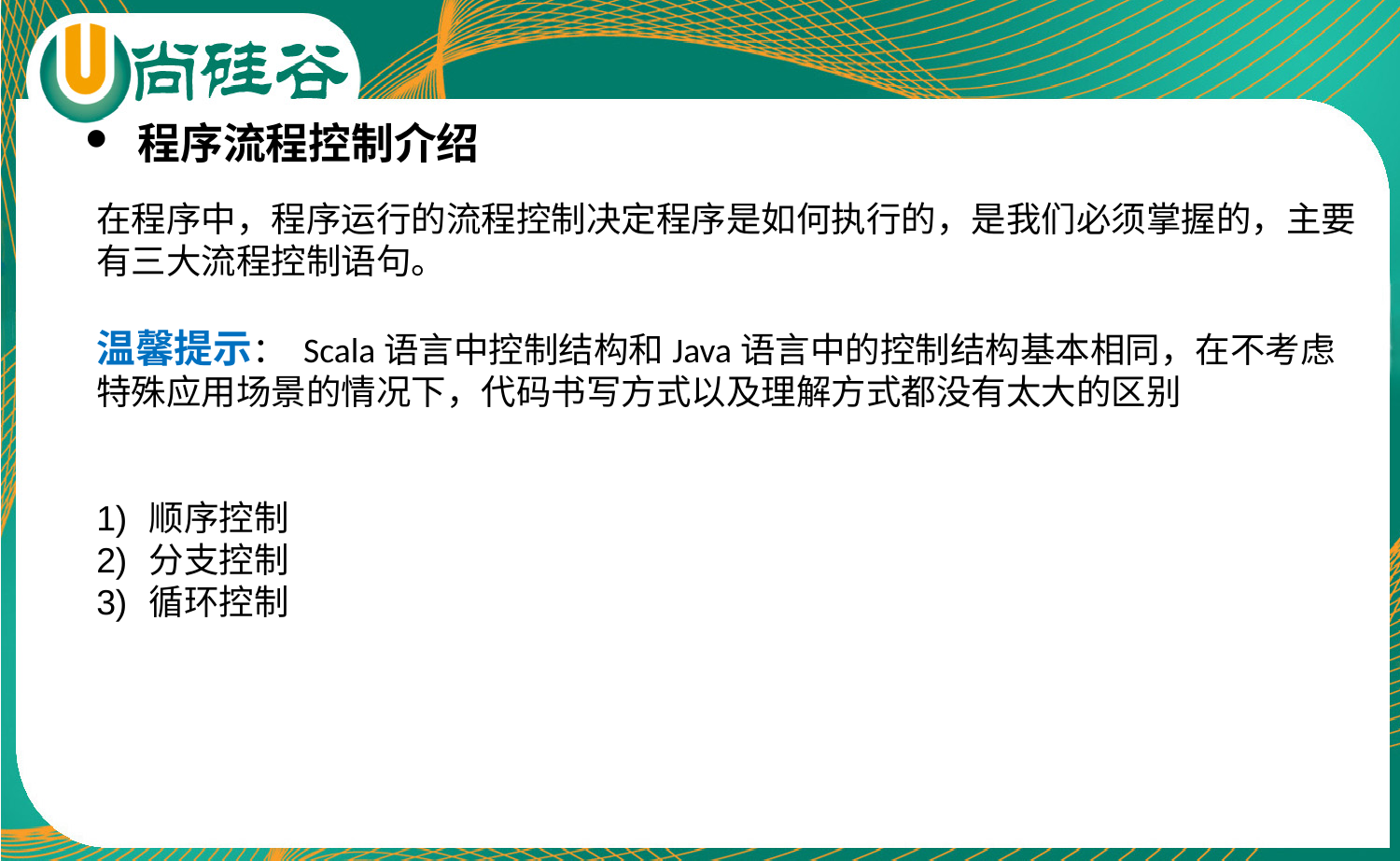

程序流程控制介绍

在程序中，程序运行的流程控制决定程序是如何执行的，是我们必须掌握的，主要有三大流程控制语句。

温馨提示： Scala语言中控制结构和Java语言中的控制结构基本相同，在不考虑特殊应用场景的情况下，代码书写方式以及理解方式都没有太大的区别

顺序控制
分支控制
循环控制